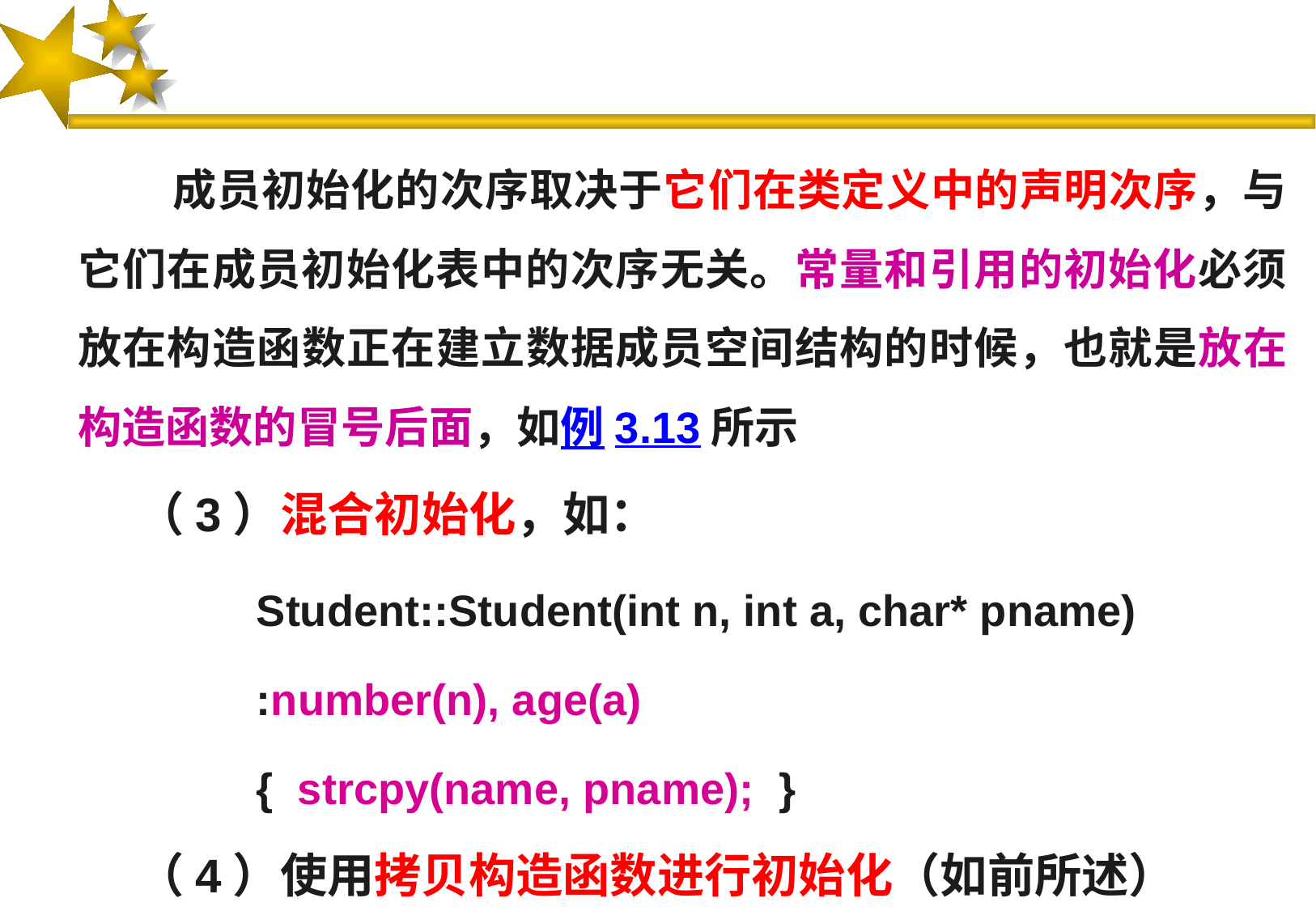

#
成员初始化的次序取决于它们在类定义中的声明次序，与它们在成员初始化表中的次序无关。常量和引用的初始化必须放在构造函数正在建立数据成员空间结构的时候，也就是放在构造函数的冒号后面，如例3.13所示
（3）混合初始化，如：
Student::Student(int n, int a, char* pname)
:number(n), age(a)
{  strcpy(name, pname);  }
（4）使用拷贝构造函数进行初始化（如前所述）